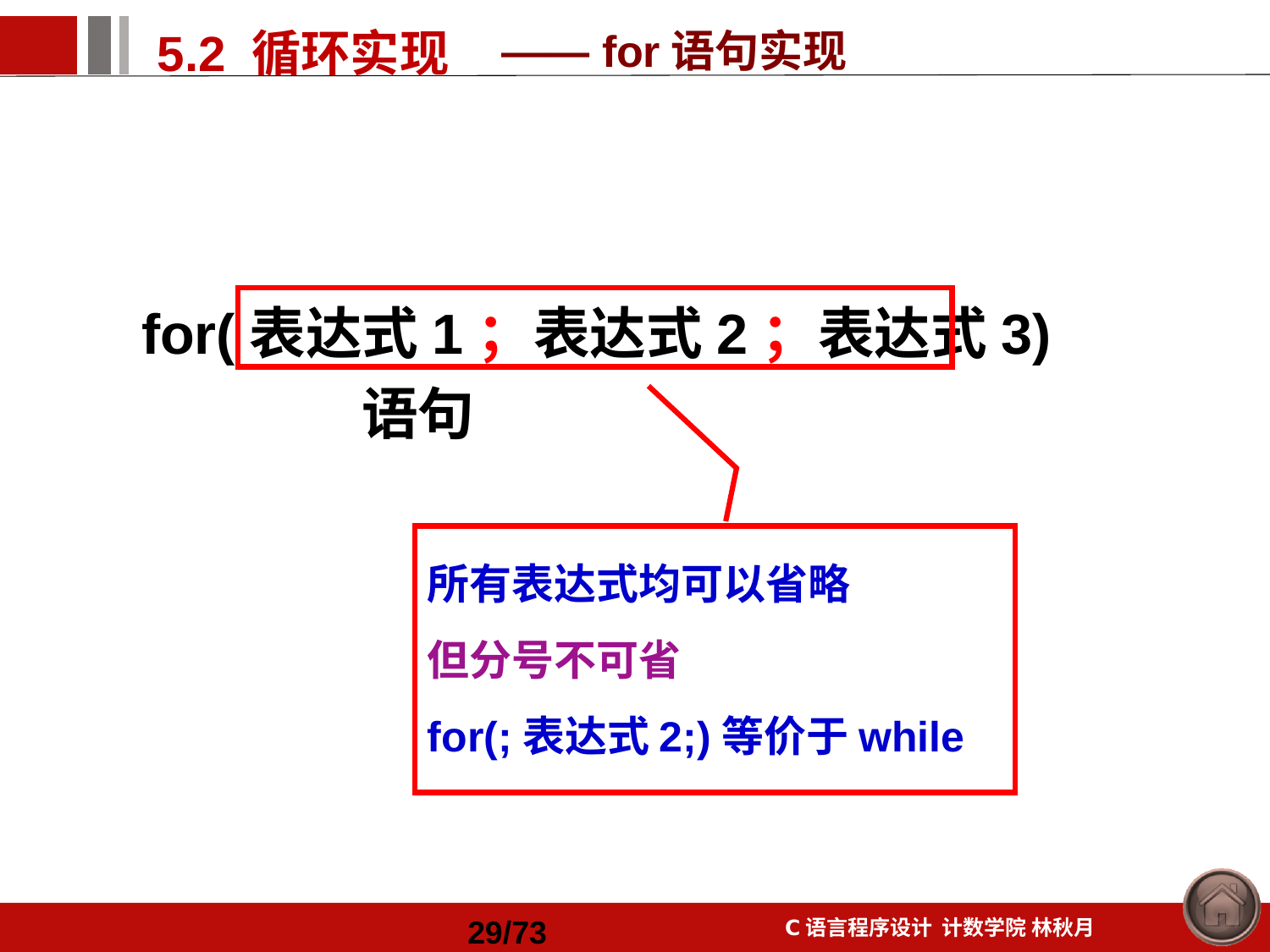

—— for语句实现
for(表达式1；表达式2；表达式3)
                语句

所有表达式均可以省略
但分号不可省
for(;表达式2;)等价于while